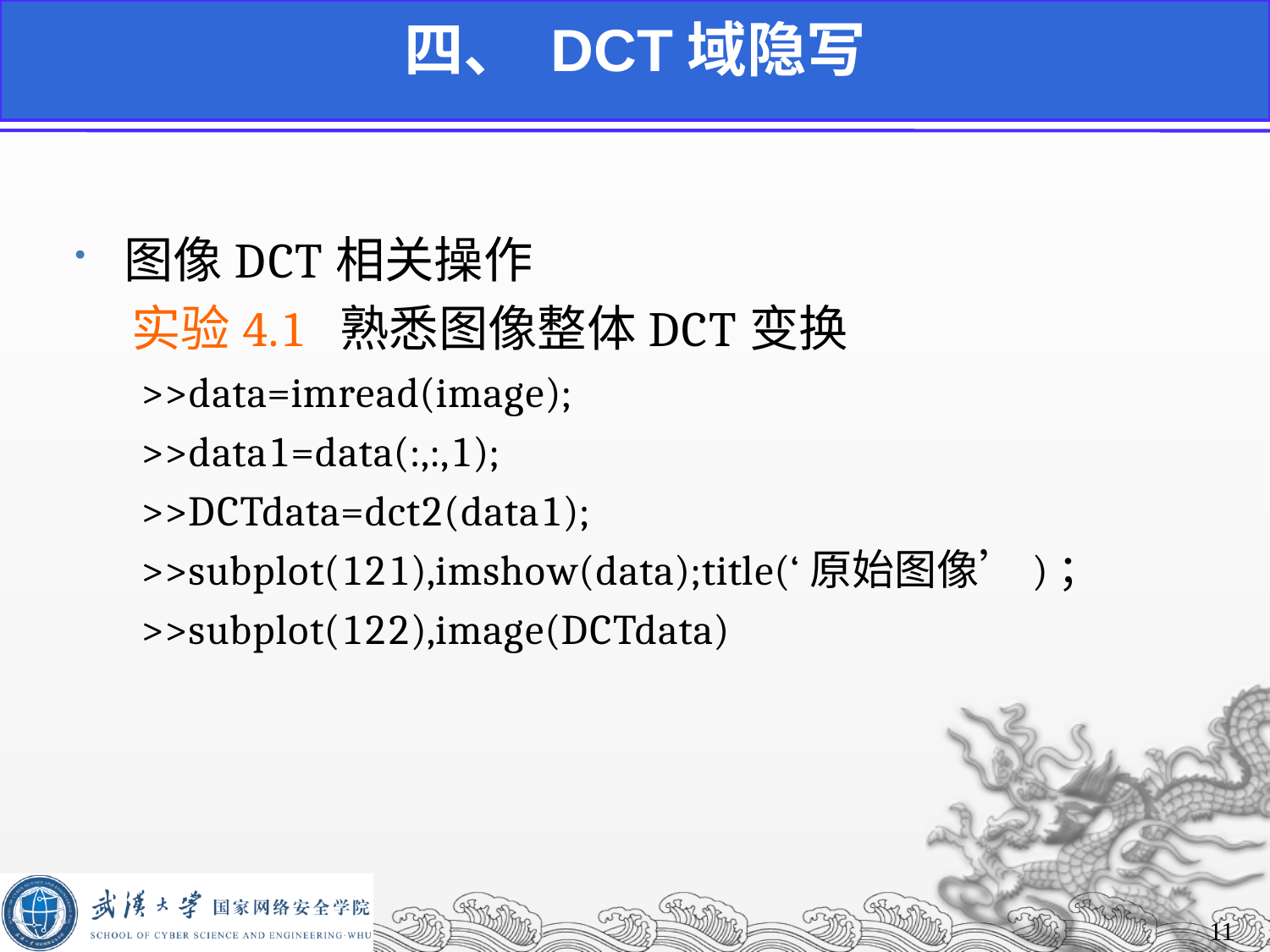

四、 DCT域隐写

图像DCT相关操作
实验4.1  熟悉图像整体DCT变换
 >>data=imread(image);
 >>data1=data(:,:,1);
 >>DCTdata=dct2(data1);
 >>subplot(121),imshow(data);title(‘原始图像’)；
 >>subplot(122),image(DCTdata)